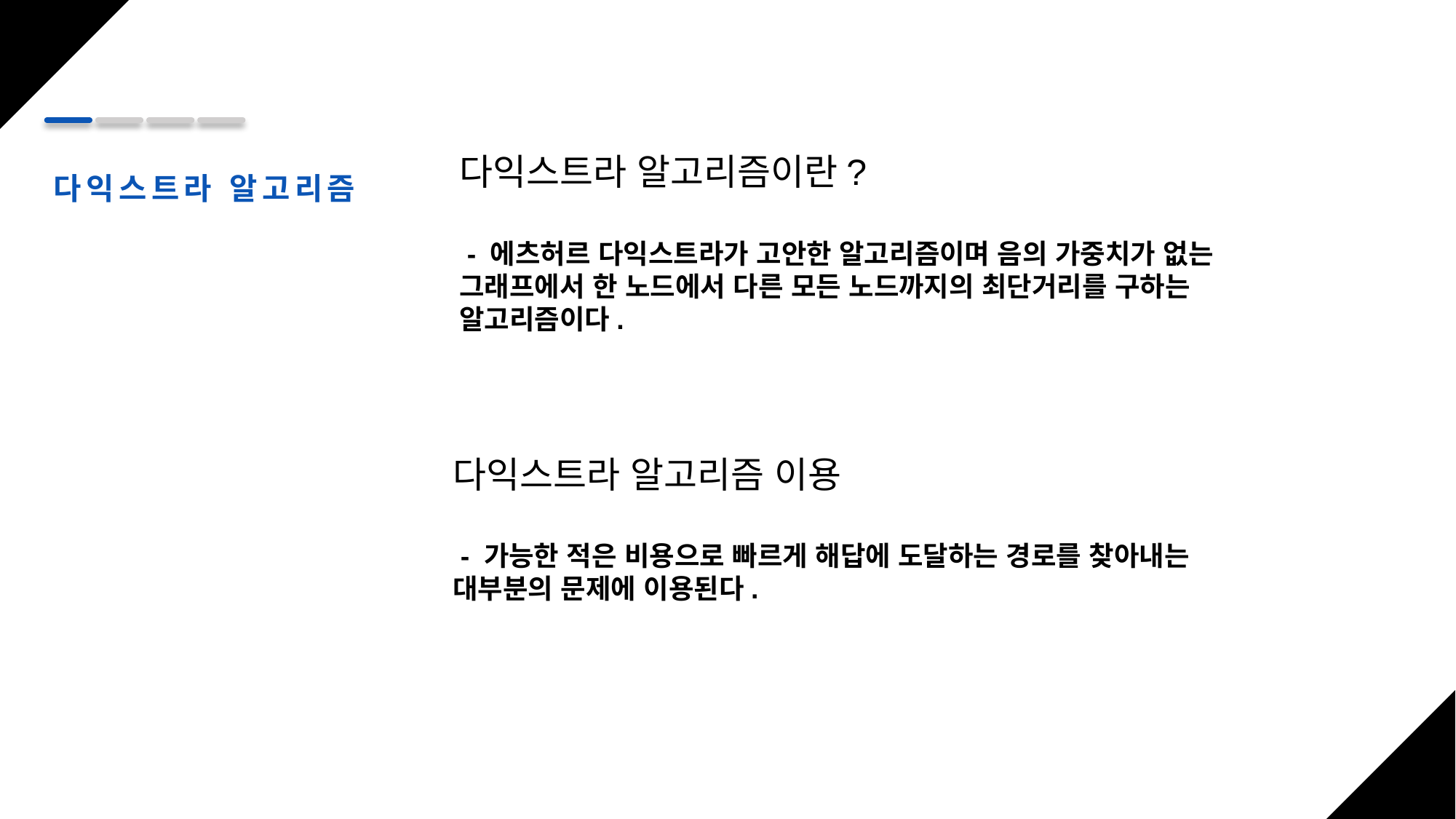

다익스트라 알고리즘이란?

 - 에츠허르 다익스트라가 고안한 알고리즘이며 음의 가중치가 없는 그래프에서 한 노드에서 다른 모든 노드까지의 최단거리를 구하는 알고리즘이다.
다익스트라 알고리즘
다익스트라 알고리즘 이용

 - 가능한 적은 비용으로 빠르게 해답에 도달하는 경로를 찾아내는 대부분의 문제에 이용된다.